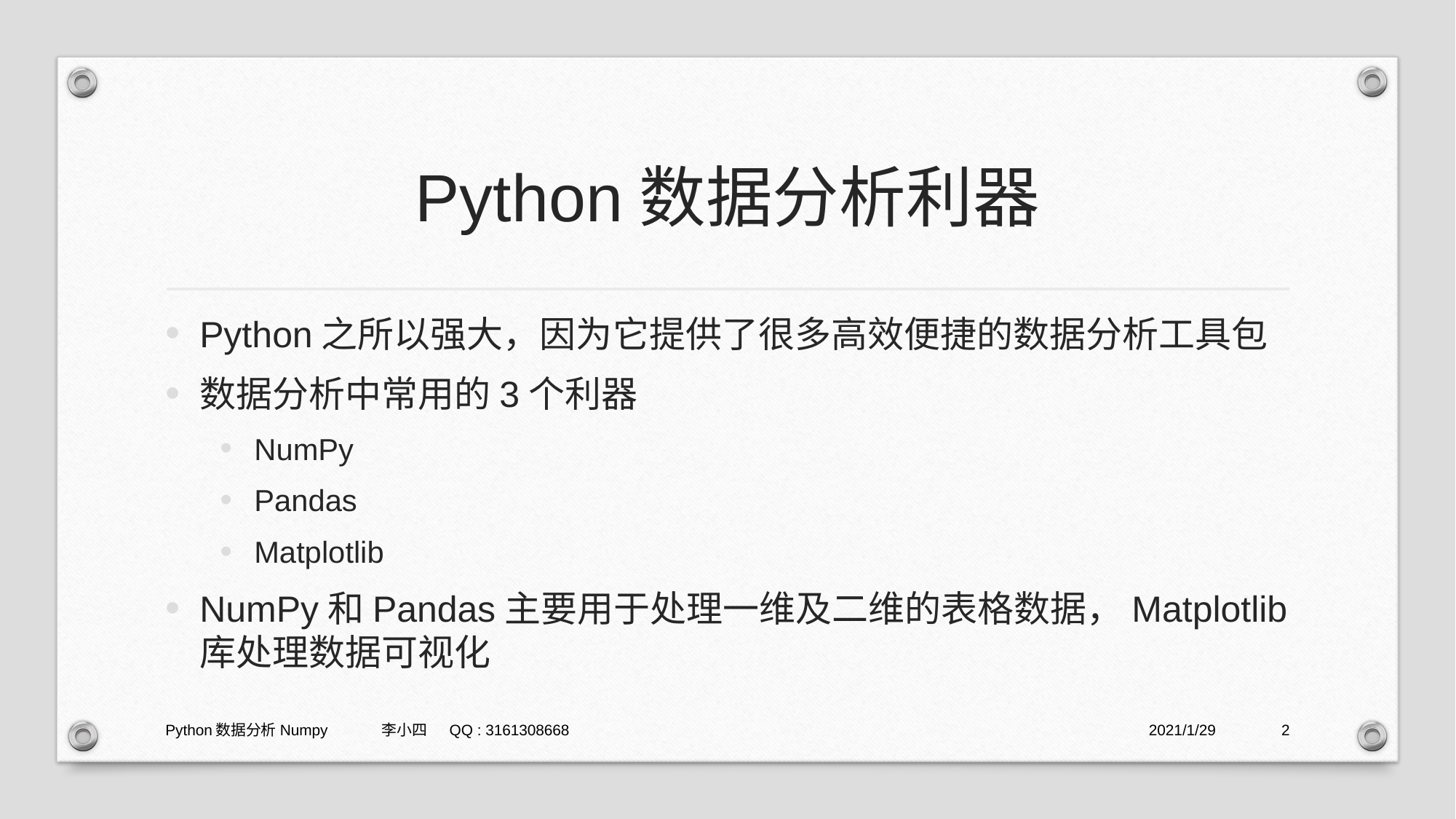

# Python数据分析利器
Python之所以强大，因为它提供了很多高效便捷的数据分析工具包
数据分析中常用的3个利器
NumPy
Pandas
Matplotlib
NumPy和Pandas主要用于处理一维及二维的表格数据，Matplotlib库处理数据可视化
Python数据分析Numpy            李小四    QQ : 3161308668
2021/1/29
2